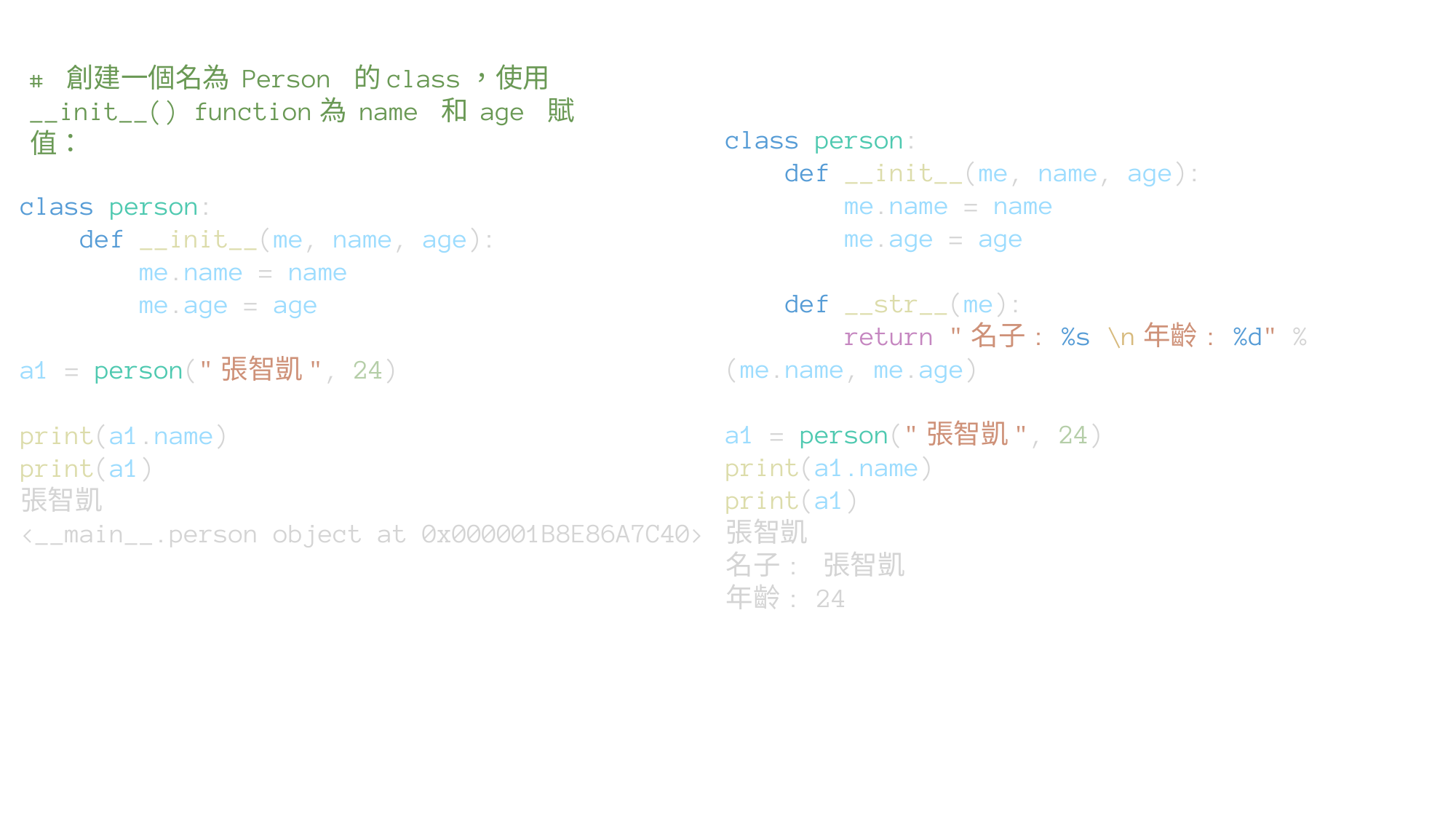

# 創建一個名為 Person 的class，使用 __init__() function為 name 和 age 賦值：
class person:
    def __init__(me, name, age):
        me.name = name
        me.age = age
    def __str__(me):
        return "名子: %s \n年齡: %d" %(me.name, me.age)
a1 = person("張智凱", 24)
print(a1.name)
print(a1)
張智凱
名子: 張智凱
年齡: 24
class person:
    def __init__(me, name, age):
        me.name = name
        me.age = age
      
a1 = person("張智凱", 24)

print(a1.name)
print(a1)
張智凱
<__main__.person object at 0x000001B8E86A7C40>